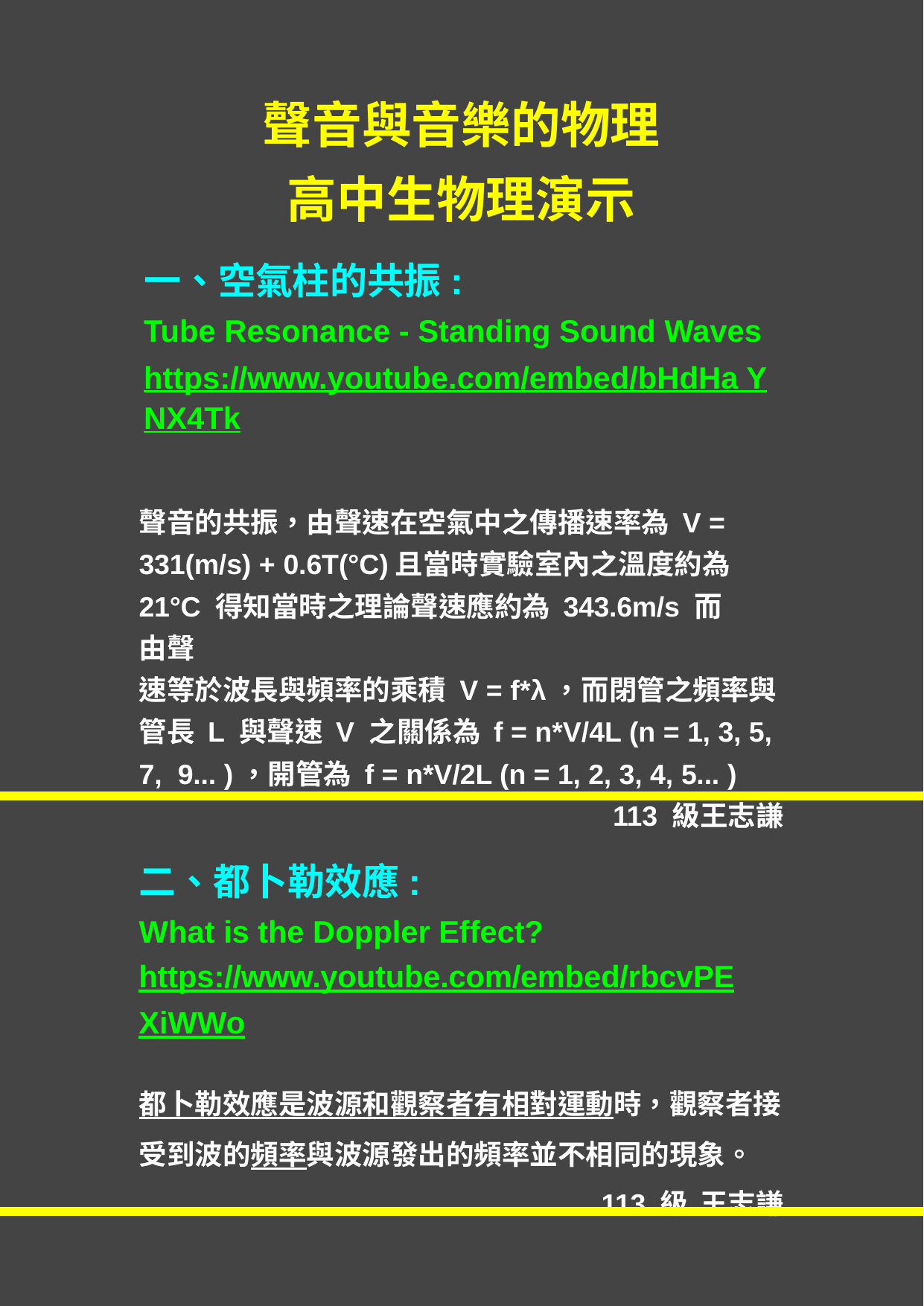

# 聲音與音樂的物理 高中生物理演示
一、空氣柱的共振:
Tube Resonance - Standing Sound Waves https://www.youtube.com/embed/bHdHa YNX4Tk
聲音的共振，由聲速在空氣中之傳播速率為 V =  331(m/s) + 0.6T(°C)且當時實驗室內之溫度約為
21°C 得知當時之理論聲速應約為 343.6m/s 而由聲
速等於波長與頻率的乘積V = f*λ，而閉管之頻率與 管長 L 與聲速V 之關係為 f = n*V/4L (n = 1, 3, 5, 7,  9... )，開管為 f = n*V/2L (n = 1, 2, 3, 4, 5... )
113 級王志謙
二、都卜勒效應:
What is the Doppler Effect?
https://www.youtube.com/embed/rbcvPE
XiWWo
都卜勒效應是波源和觀察者有相對運動時，觀察者接 受到波的頻率與波源發出的頻率並不相同的現象。
113 級 王志謙